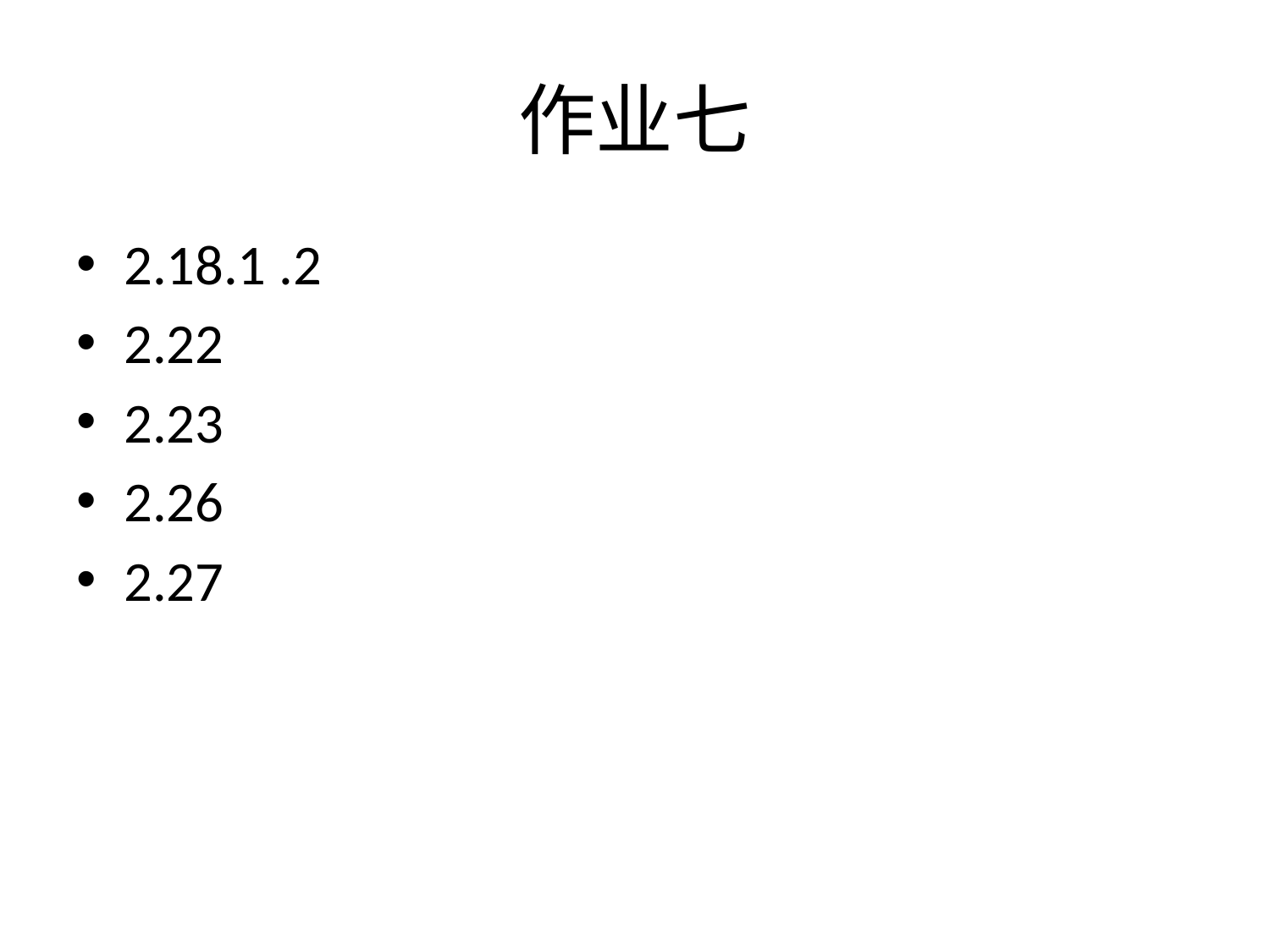

# 作业七
2.18.1 .2
2.22
2.23
2.26
2.27